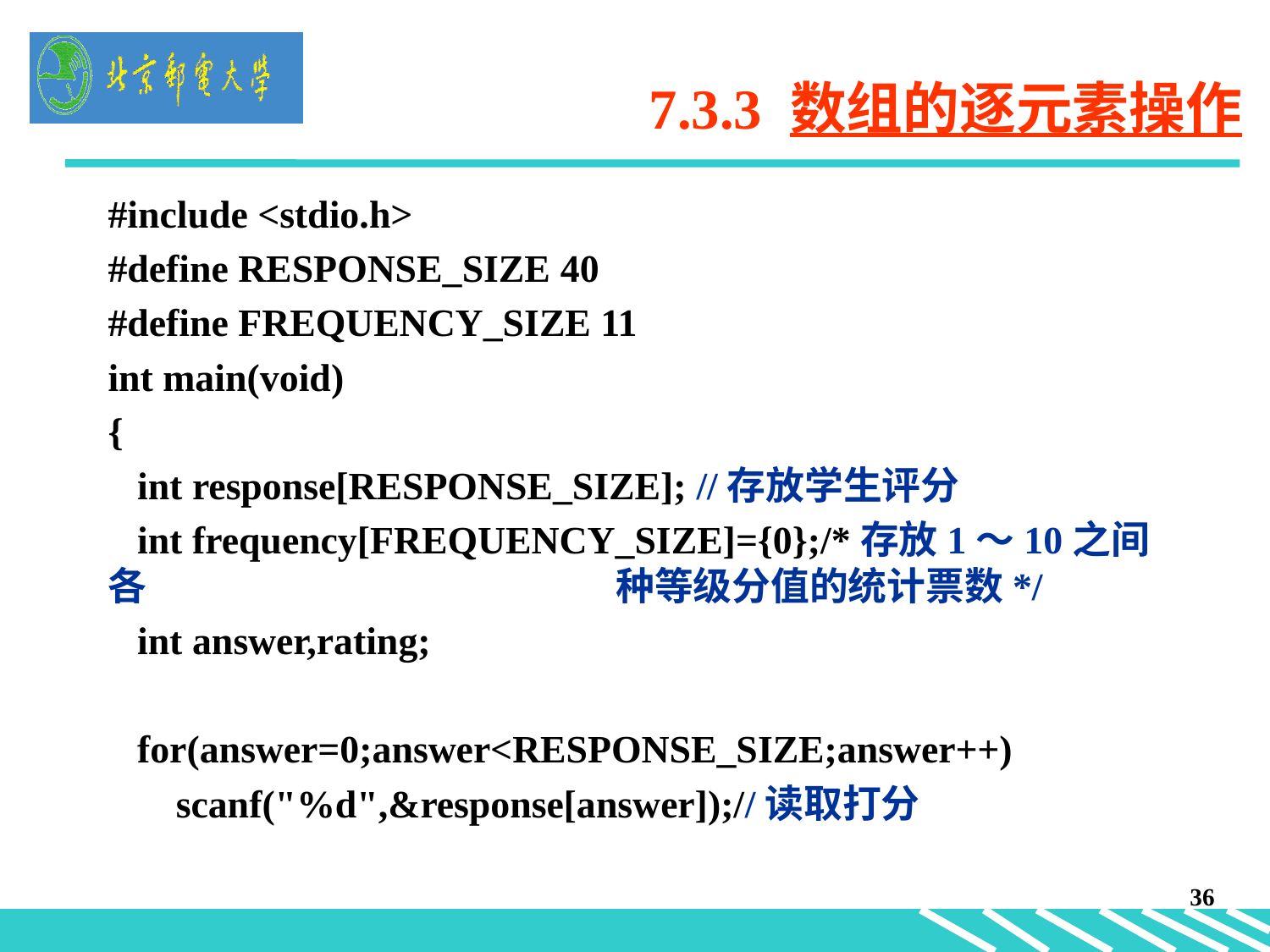

# 7.3.3 数组的逐元素操作
#include <stdio.h>
#define RESPONSE_SIZE 40
#define FREQUENCY_SIZE 11
int main(void)
{
   int response[RESPONSE_SIZE]; //存放学生评分
   int frequency[FREQUENCY_SIZE]={0};/*存放1～10之间各	    			种等级分值的统计票数*/
   int answer,rating;

   for(answer=0;answer<RESPONSE_SIZE;answer++)
       scanf("%d",&response[answer]);//读取打分

36